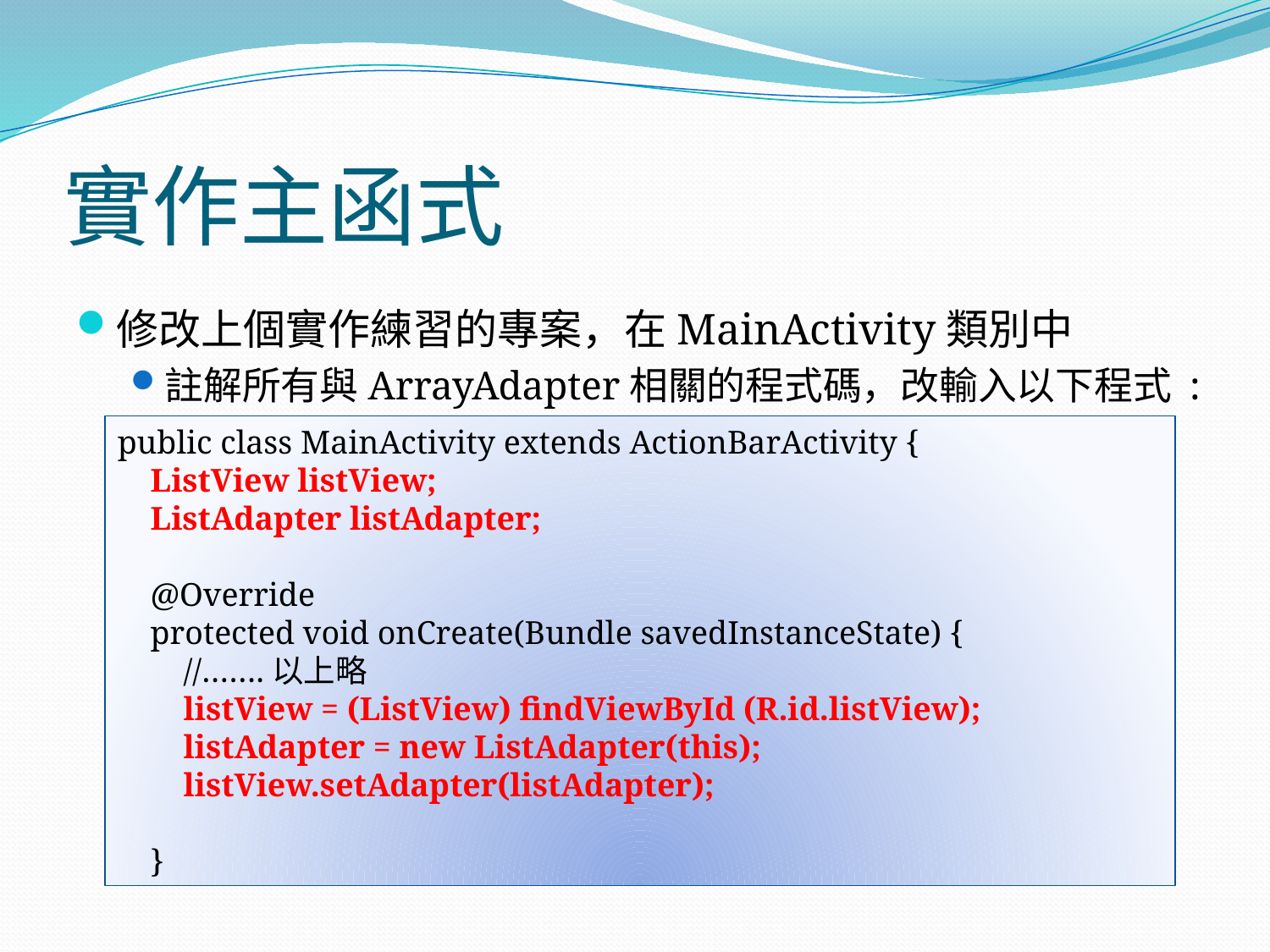

# 實作主函式
修改上個實作練習的專案，在MainActivity類別中
註解所有與ArrayAdapter相關的程式碼，改輸入以下程式 :
public class MainActivity extends ActionBarActivity {
    ListView listView;
    ListAdapter listAdapter;

    @Override
    protected void onCreate(Bundle savedInstanceState) {
        //…….以上略
        listView = (ListView) findViewById (R.id.listView);
        listAdapter = new ListAdapter(this);
        listView.setAdapter(listAdapter);

    }